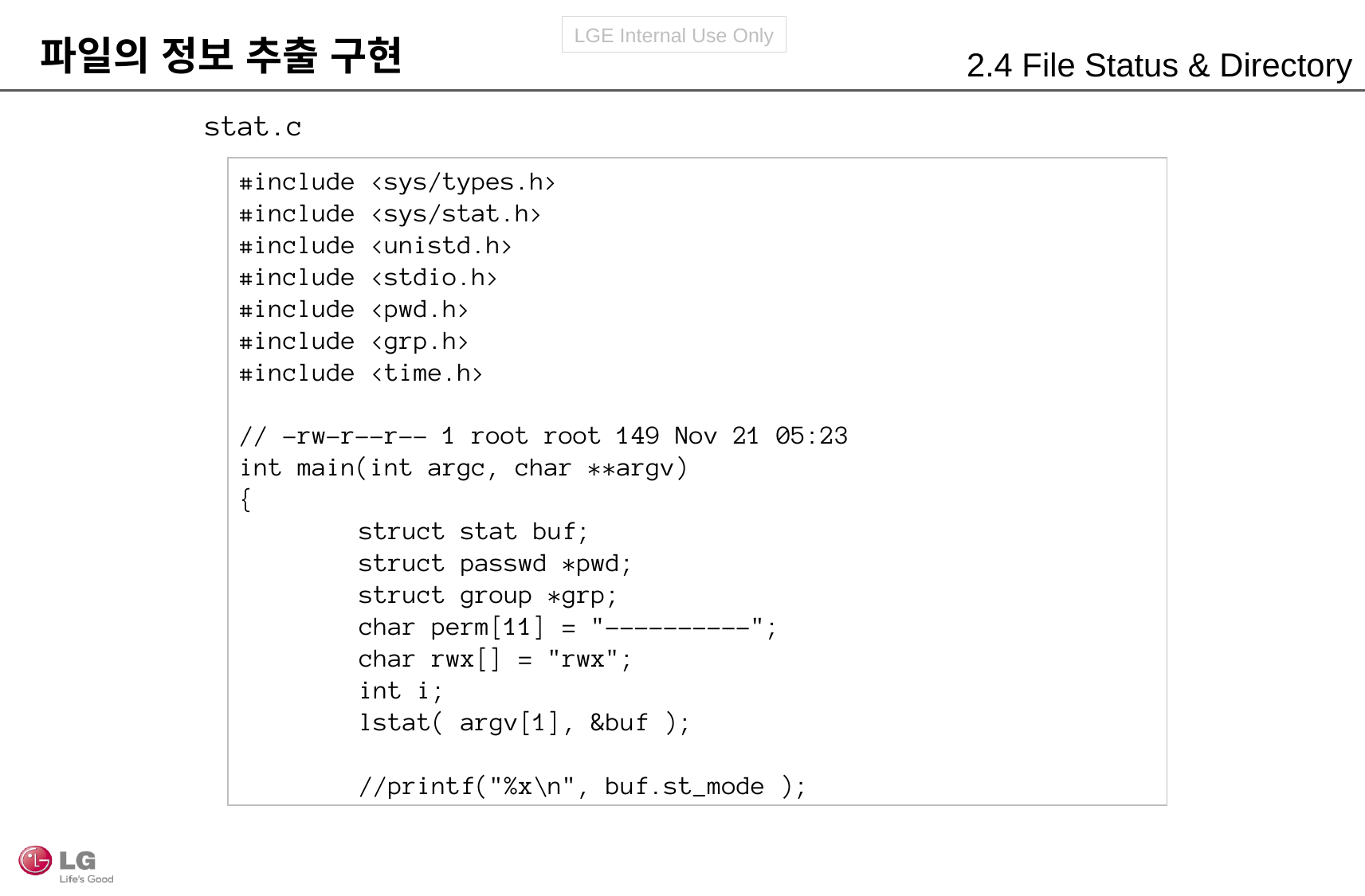

파일의 정보 추출 구현
2.4 File Status & Directory

stat.c
#include <sys/types.h>
#include <sys/stat.h>
#include <unistd.h>
#include <stdio.h>
#include <pwd.h>
#include <grp.h>
#include <time.h>

// -rw-r--r-- 1 root root 149 Nov 21 05:23
int main(int argc, char **argv)
{
	struct stat buf;
	struct passwd *pwd;
	struct group *grp;
	char perm[11] = "----------";
	char rwx[] = "rwx";
	int i;
	lstat( argv[1], &buf );

	//printf("%x\n", buf.st_mode );